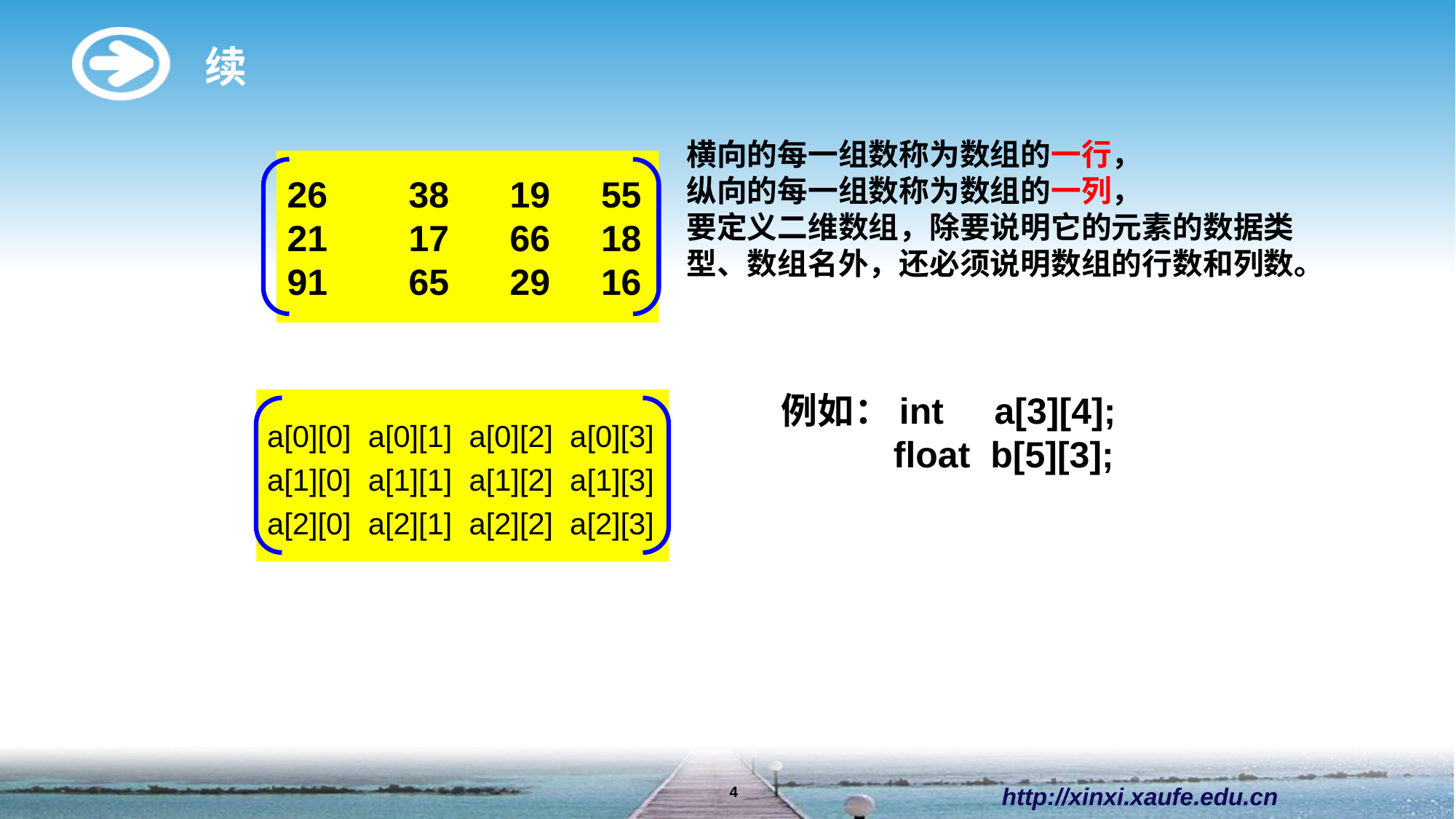

# 续
横向的每一组数称为数组的一行，
纵向的每一组数称为数组的一列，
要定义二维数组，除要说明它的元素的数据类型、数组名外，还必须说明数组的行数和列数。
26        38      19     55
21        17      66     18
91        65      29     16

例如：int     a[3][4];
           float  b[5][3];
a[0][0]  a[0][1]  a[0][2]  a[0][3]
a[1][0]  a[1][1]  a[1][2]  a[1][3]
a[2][0]  a[2][1]  a[2][2]  a[2][3]

http://xinxi.xaufe.edu.cn
4